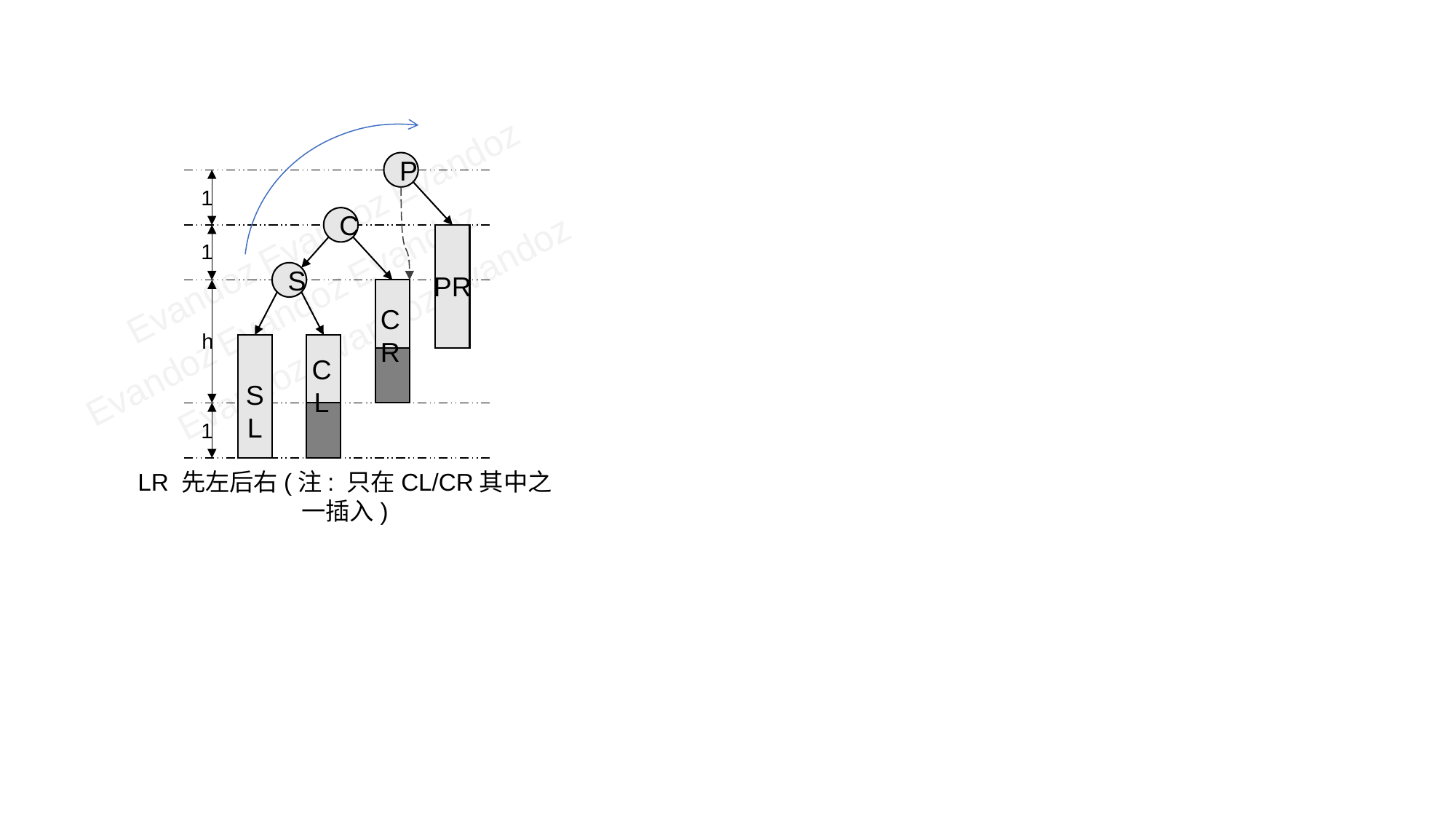

P
1
C
Evandoz
Evandoz
Evandoz
Evandoz
Evandoz
Evandoz
Evandoz
Evandoz
Evandoz

1
S
PR

CR
h

CL

SL

1
LR 先左后右(注: 只在CL/CR其中之一插入)